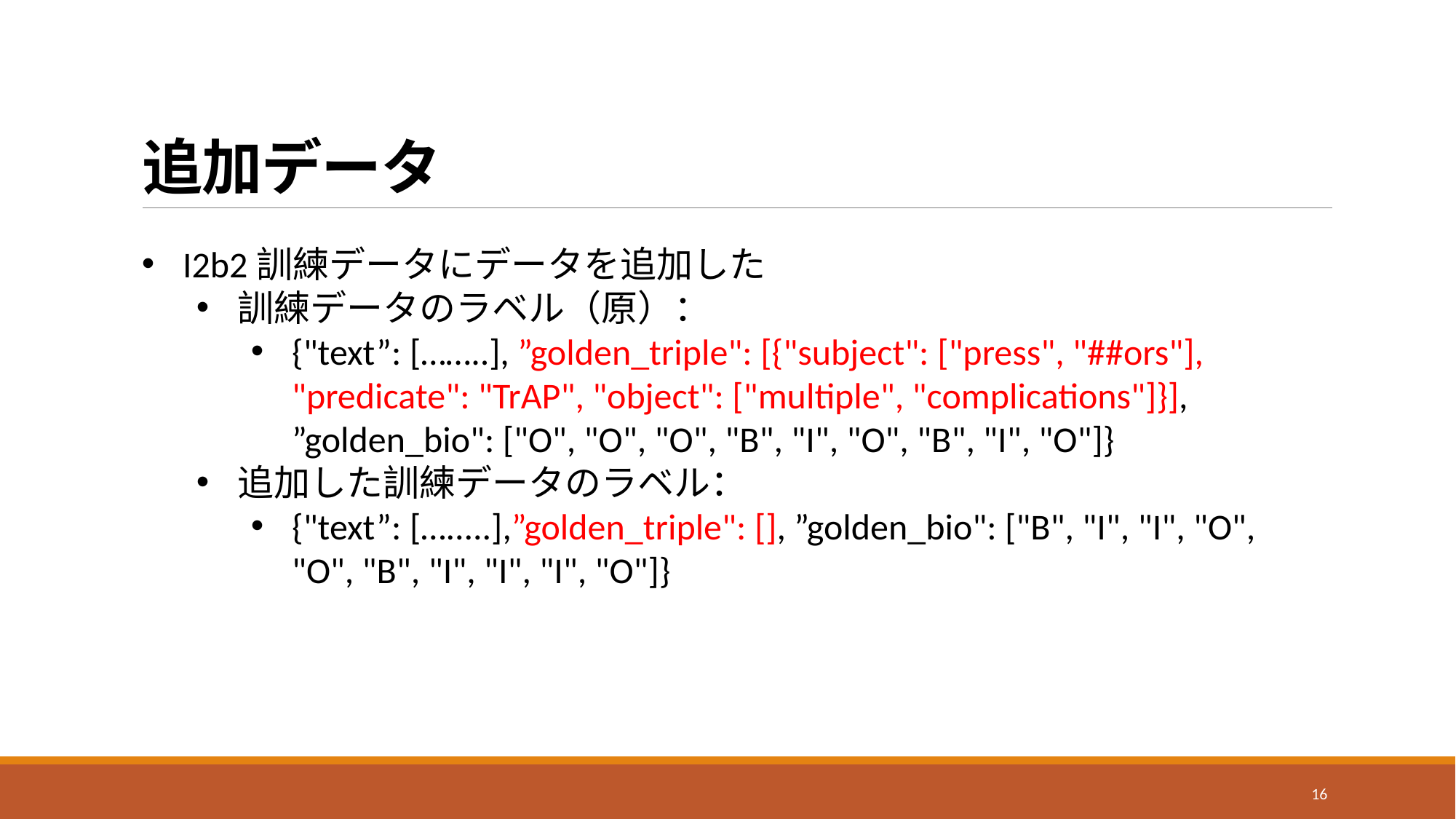

# 追加データ
I2b2訓練データにデータを追加した
訓練データのラベル（原）：
{"text”: [……..], ”golden_triple": [{"subject": ["press", "##ors"], "predicate": "TrAP", "object": ["multiple", "complications"]}], ”golden_bio": ["O", "O", "O", "B", "I", "O", "B", "I", "O"]}
追加した訓練データのラベル：
{"text”: [….....],”golden_triple": [], ”golden_bio": ["B", "I", "I", "O", "O", "B", "I", "I", "I", "O"]}

16